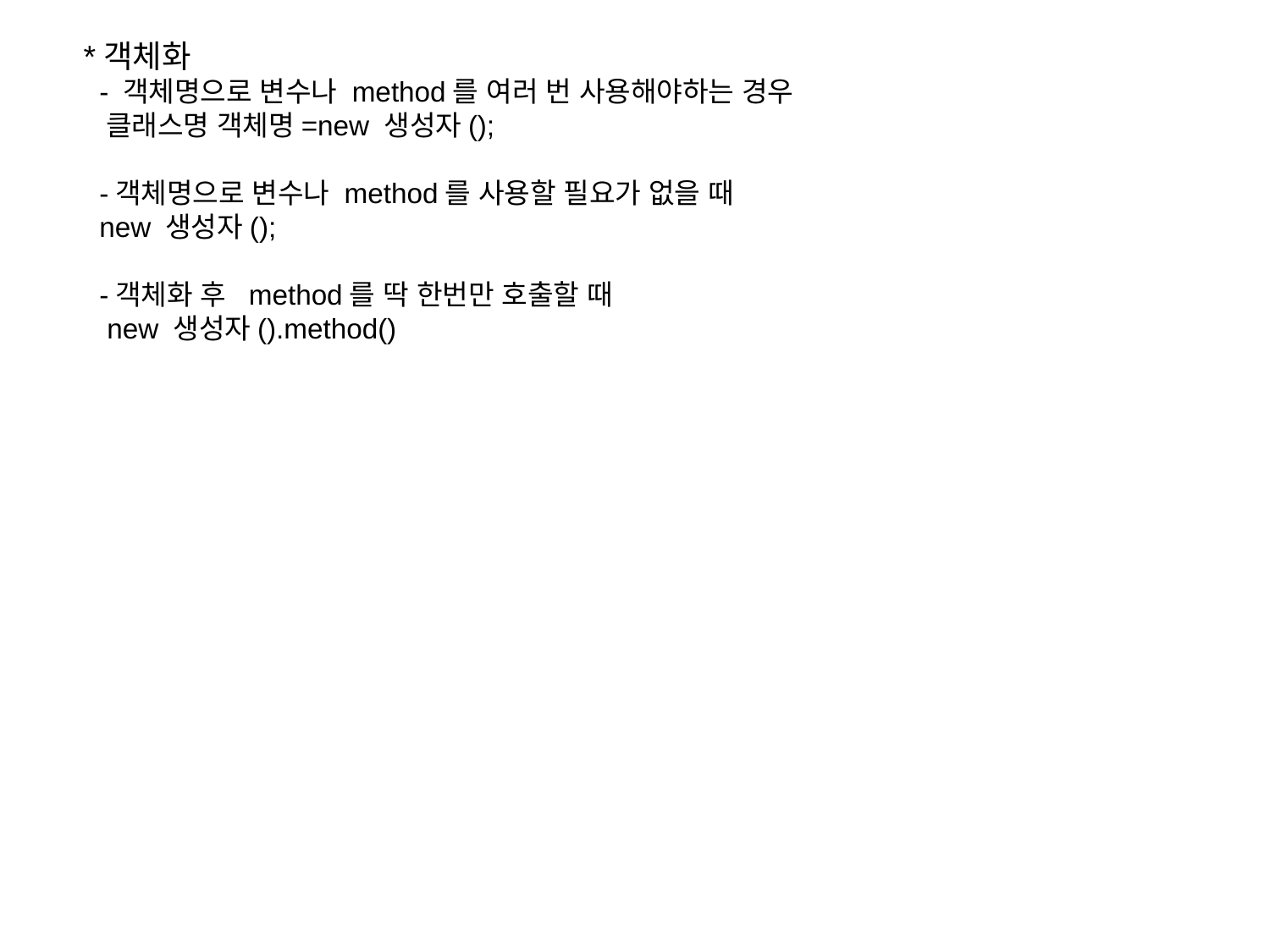

*객체화
  - 객체명으로 변수나 method를 여러 번 사용해야하는 경우
  클래스명 객체명=new 생성자();

  -객체명으로 변수나 method를 사용할 필요가 없을 때
  new 생성자();

  -객체화 후  method를 딱 한번만 호출할 때
   new 생성자().method()